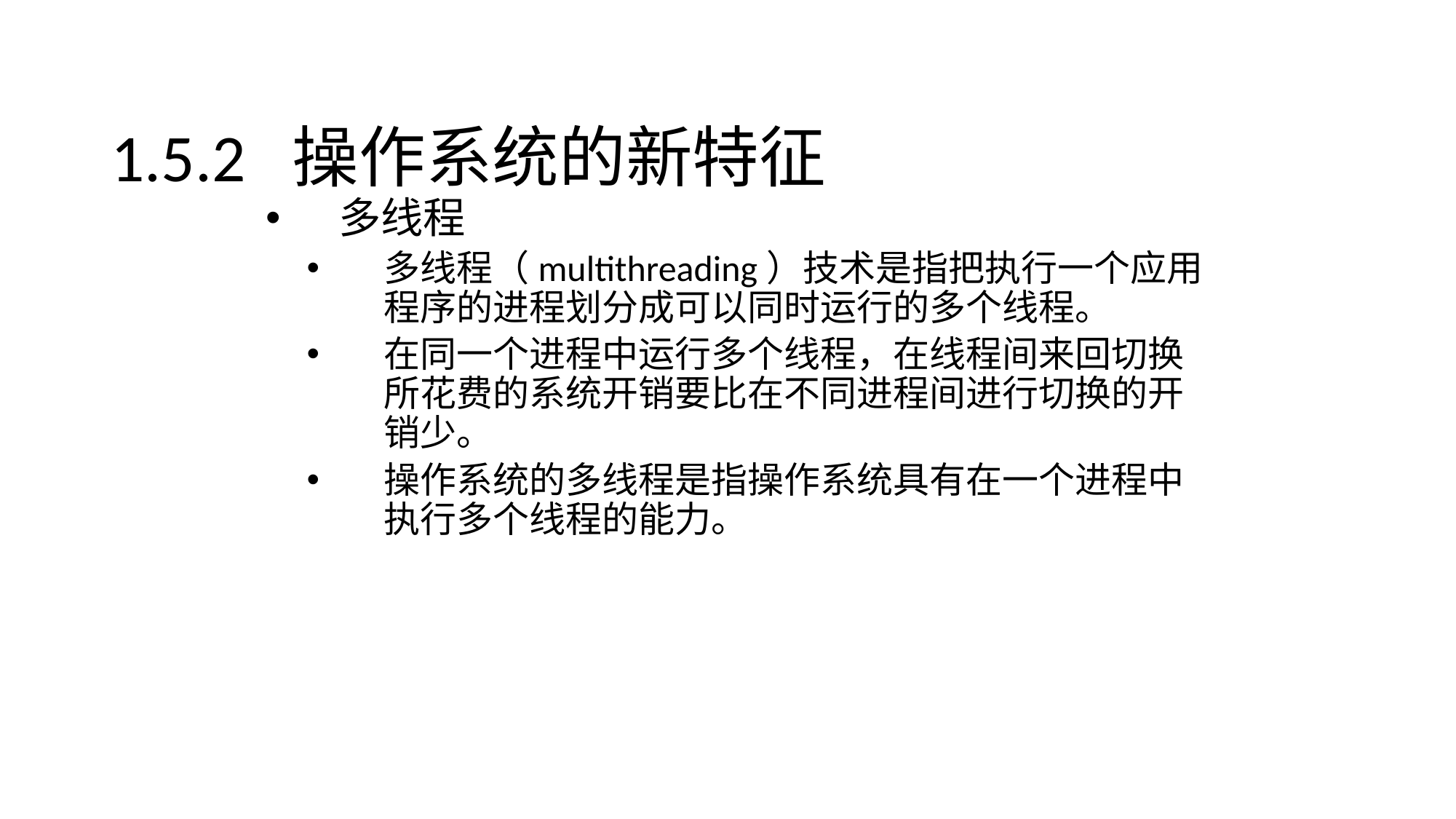

# 1.5.2  操作系统的新特征
多线程
多线程（multithreading）技术是指把执行一个应用程序的进程划分成可以同时运行的多个线程。
在同一个进程中运行多个线程，在线程间来回切换所花费的系统开销要比在不同进程间进行切换的开销少。
操作系统的多线程是指操作系统具有在一个进程中执行多个线程的能力。
7